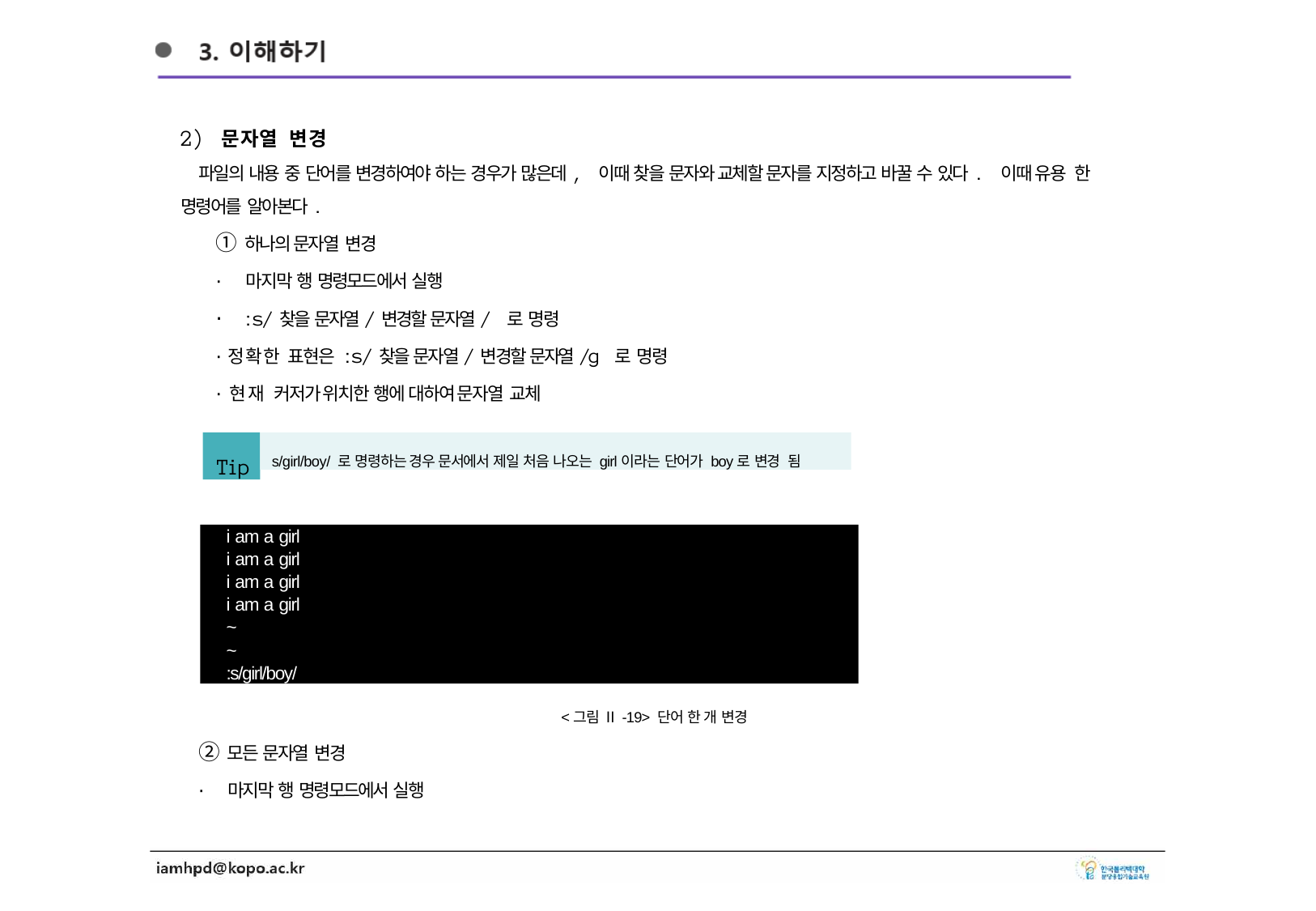

2) 문자열 변경
파일의 내용 중 단어를 변경하여야 하는 경우가 많은데, 이때 찾을 문자와 교체할 문자를 지정하고 바꿀 수 있다. 이때 유용  한 명령어를 알아본다.
① 하나의 문자열 변경
∙ 마지막 행 명령모드에서 실행
∙ :s/찾을 문자열/변경할 문자열/ 로 명령
∙정확한 표현은 :s/찾을 문자열/변경할 문자열/g 로 명령
∙현재 커저가 위치한 행에 대하여 문자열 교체
Tip

s/girl/boy/ 로 명령하는 경우 문서에서 제일 처음 나오는 girl이라는 단어가 boy로 변경  됨
i am a girl
i am a girl
i am a girl   i am a girl
~
~
:s/girl/boy/
<그림 Ⅱ-19> 단어 한 개 변경
② 모든 문자열 변경
∙ 마지막 행 명령모드에서 실행